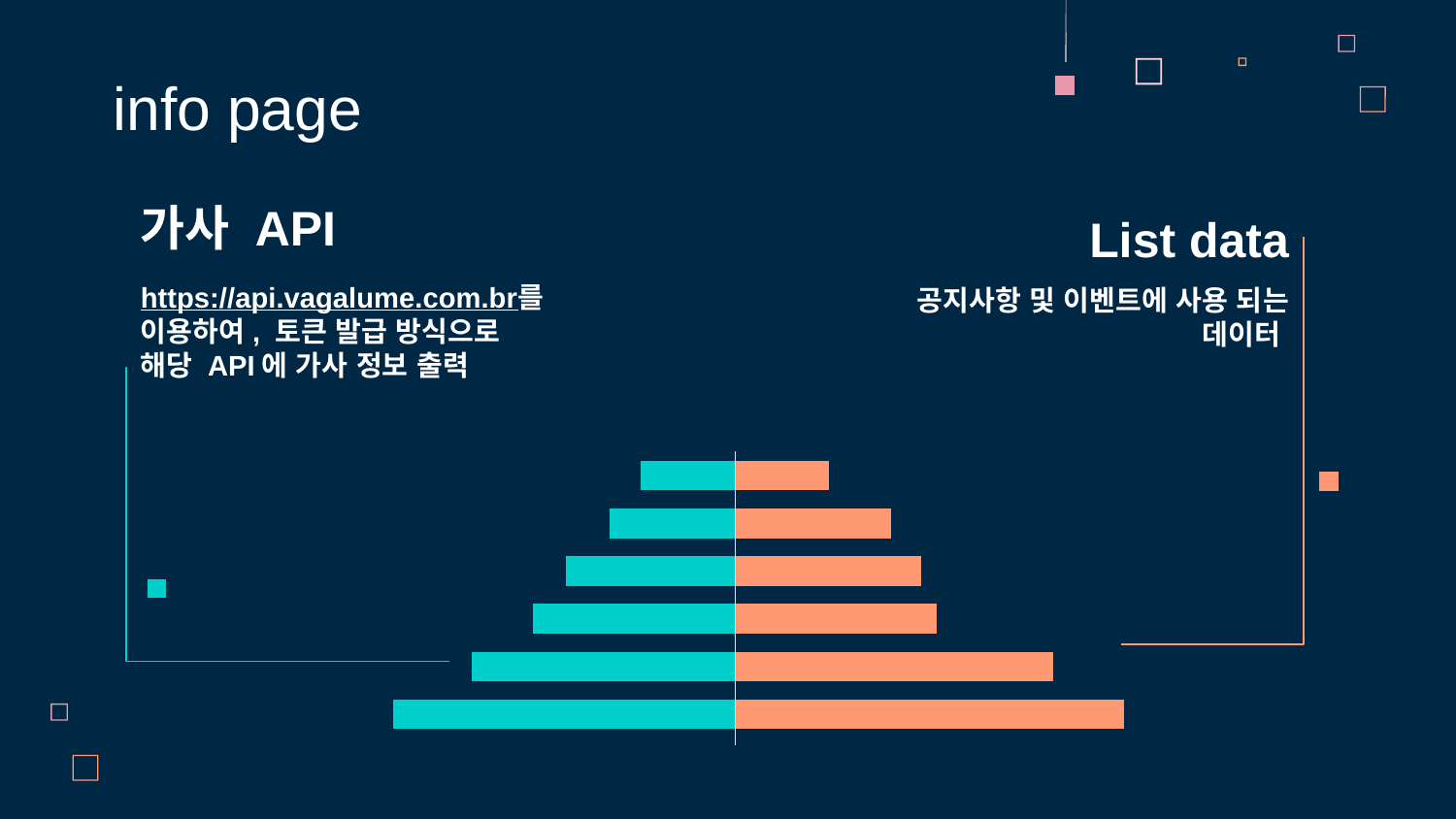

info page
가사 API
List data
https://api.vagalume.com.br를 이용하여, 토큰 발급 방식으로 해당 API에 가사 정보 출력

공지사항 및 이벤트에 사용 되는 데이터